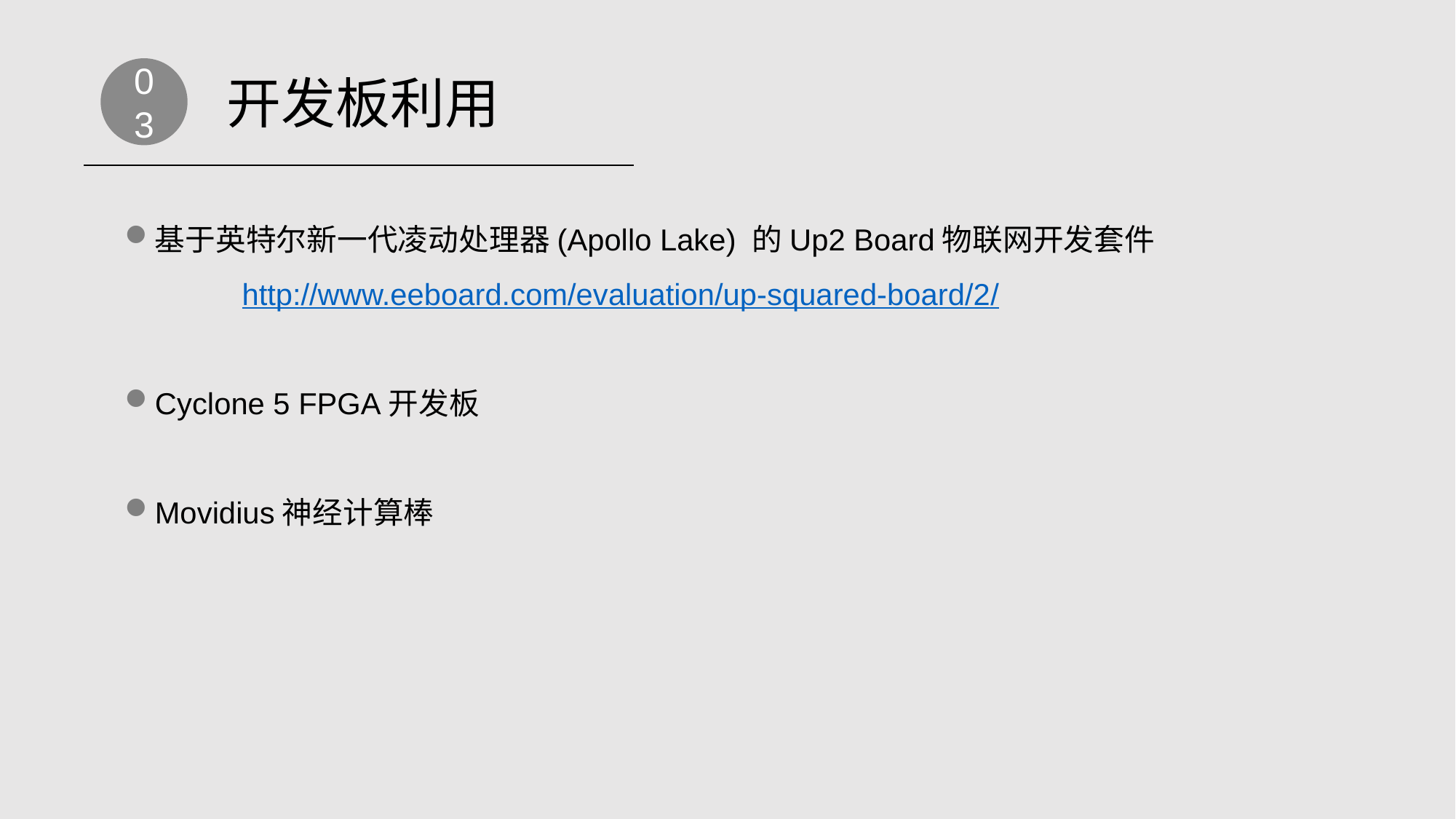

03
开发板利用
基于英特尔新一代凌动处理器(Apollo Lake) 的Up2 Board物联网开发套件
	 http://www.eeboard.com/evaluation/up-squared-board/2/

Cyclone 5 FPGA开发板

Movidius神经计算棒